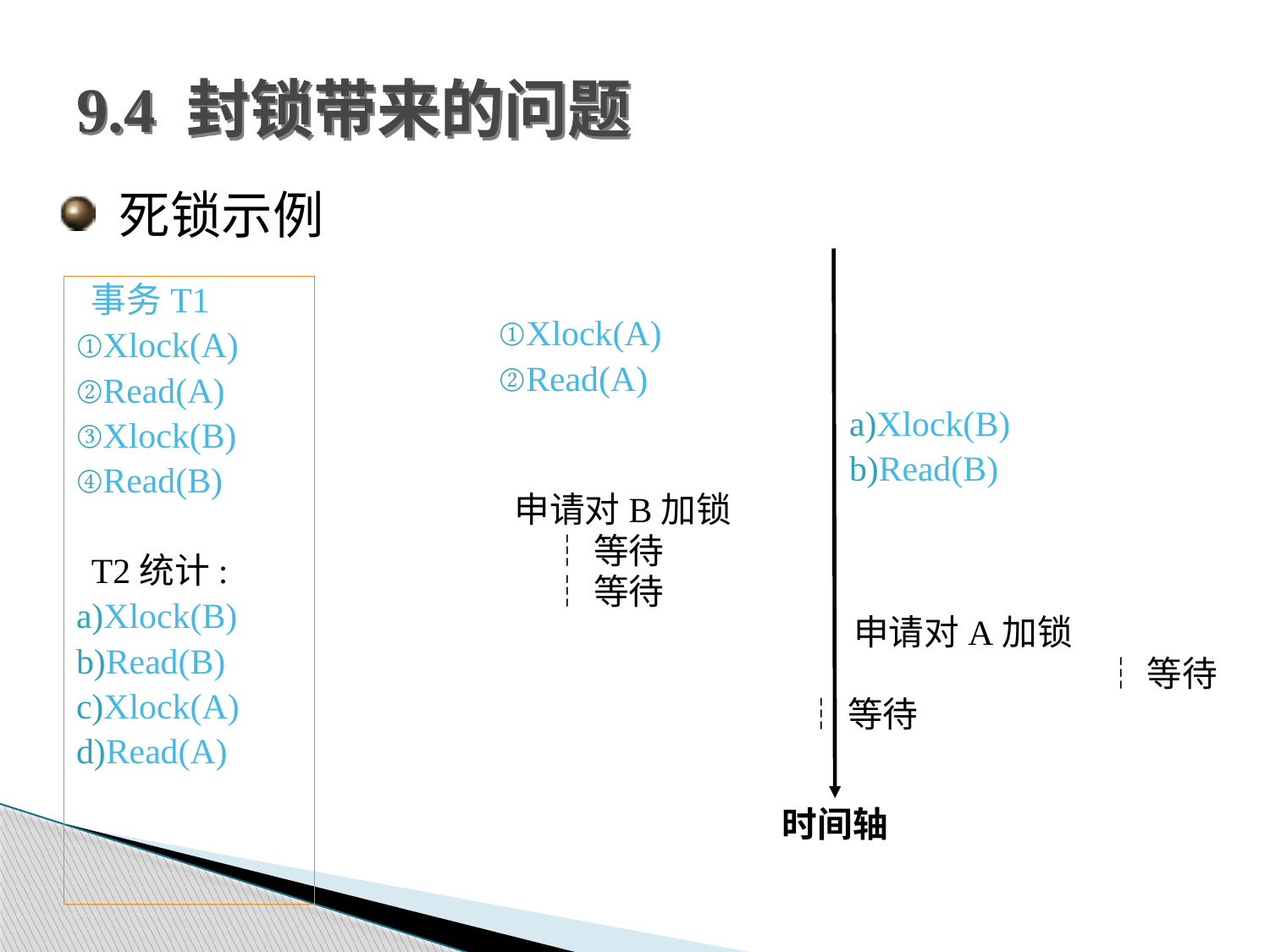

# 9.4 封锁带来的问题
 死锁示例

Xlock(A)
Read(A)
Xlock(B)
Read(B)
申请对B加锁
	┆等待
	┆等待
    申请对A加锁
   			┆等待
		 	┆等待
事务T1
Xlock(A)
Read(A)
Xlock(B)
Read(B)

T2统计:
Xlock(B)
Read(B)
Xlock(A)
Read(A)

时间轴